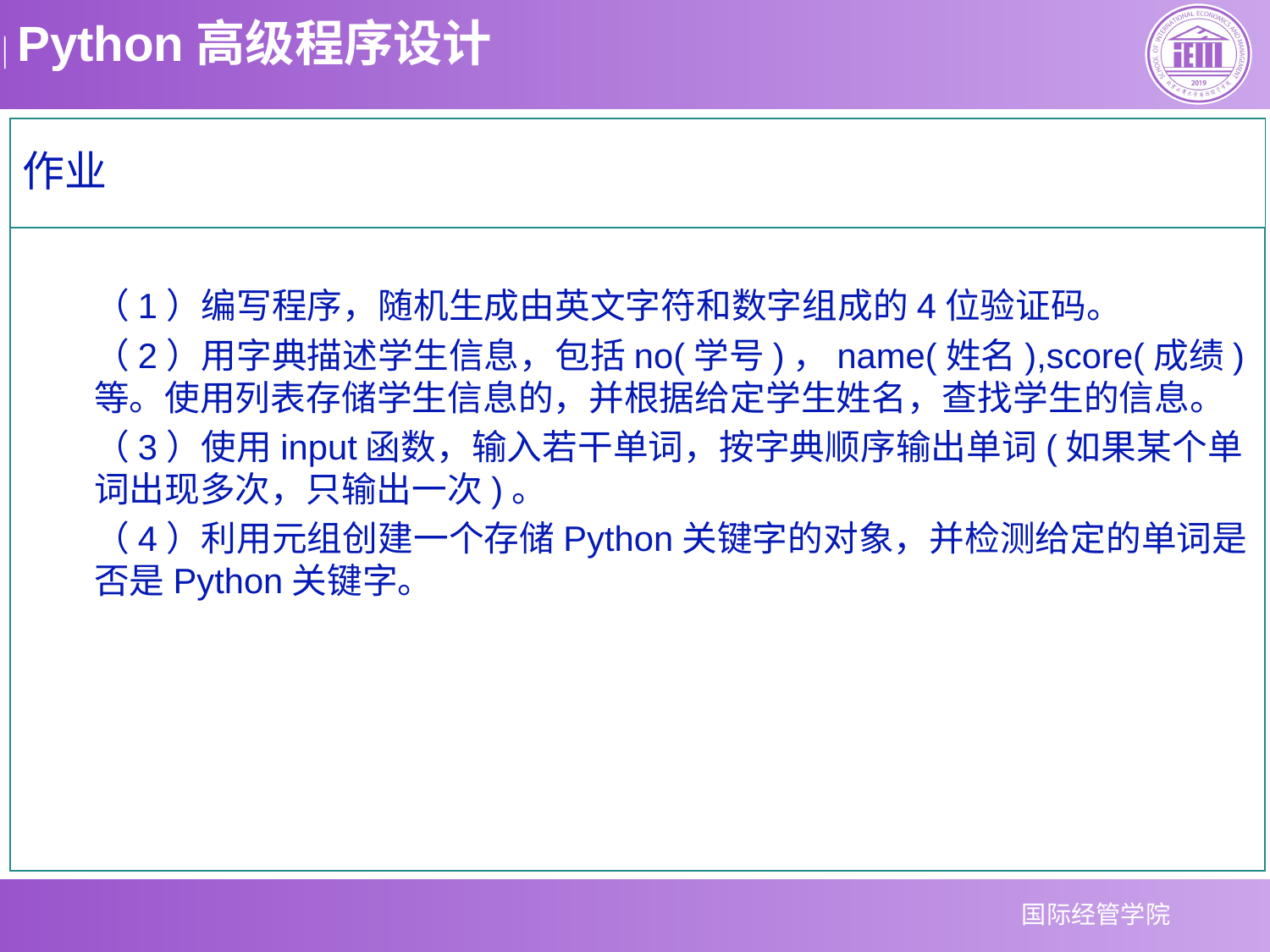

作业

（1）编写程序，随机生成由英文字符和数字组成的4位验证码。
（2）用字典描述学生信息，包括no(学号)，name(姓名),score(成绩)等。使用列表存储学生信息的，并根据给定学生姓名，查找学生的信息。
（3）使用input函数，输入若干单词，按字典顺序输出单词(如果某个单词出现多次，只输出一次)。
（4）利用元组创建一个存储Python关键字的对象，并检测给定的单词是否是Python关键字。